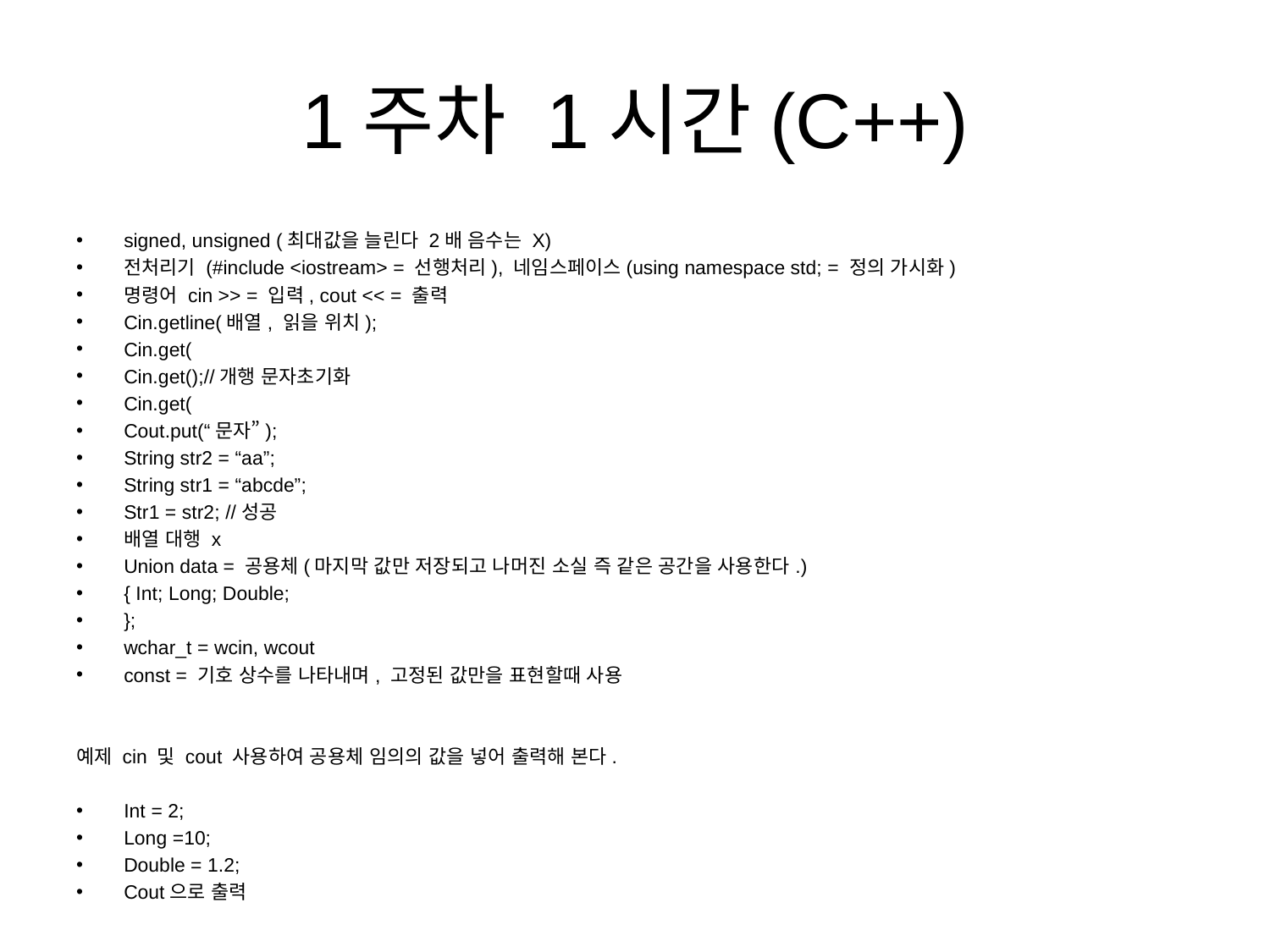

# 1주차 1시간(C++)
signed, unsigned (최대값을 늘린다 2배 음수는 X)
전처리기 (#include <iostream> = 선행처리), 네임스페이스(using namespace std; = 정의 가시화)
명령어 cin >> = 입력, cout << = 출력
Cin.getline(배열, 읽을 위치);
Cin.get(
Cin.get();//개행 문자초기화
Cin.get(
Cout.put(“문자”);
String str2 = “aa”;
String str1 = “abcde”;
Str1 = str2; //성공
배열 대행 x
Union data = 공용체(마지막 값만 저장되고 나머진 소실 즉 같은 공간을 사용한다.)
{ Int; Long; Double;
};
wchar_t = wcin, wcout
const = 기호 상수를 나타내며, 고정된 값만을 표현할때 사용

예제 cin 및 cout 사용하여 공용체 임의의 값을 넣어 출력해 본다.

Int = 2;
Long =10;
Double = 1.2;
Cout으로 출력